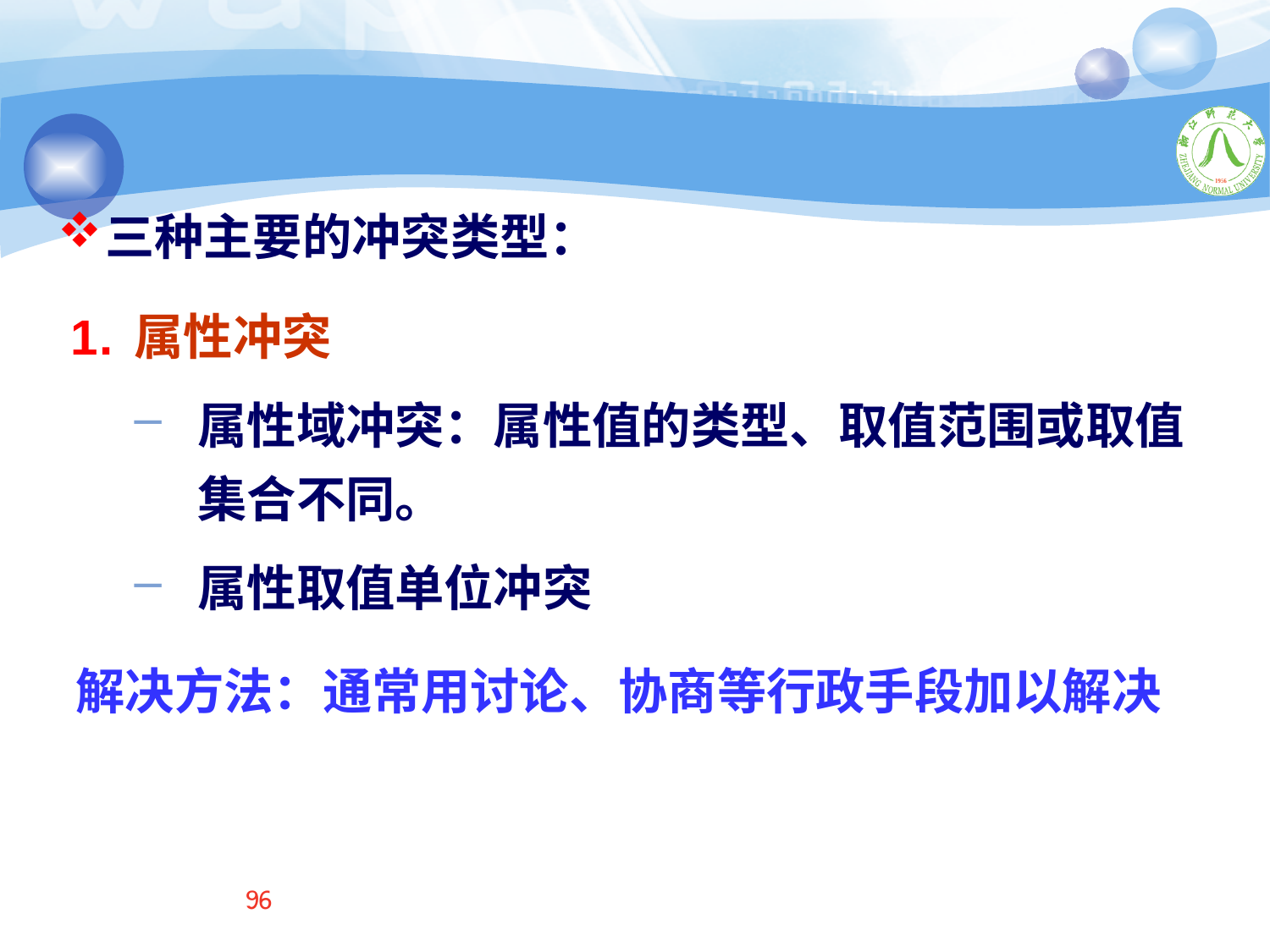

三种主要的冲突类型：
属性冲突
属性域冲突：属性值的类型、取值范围或取值集合不同。
属性取值单位冲突
解决方法：通常用讨论、协商等行政手段加以解决
96